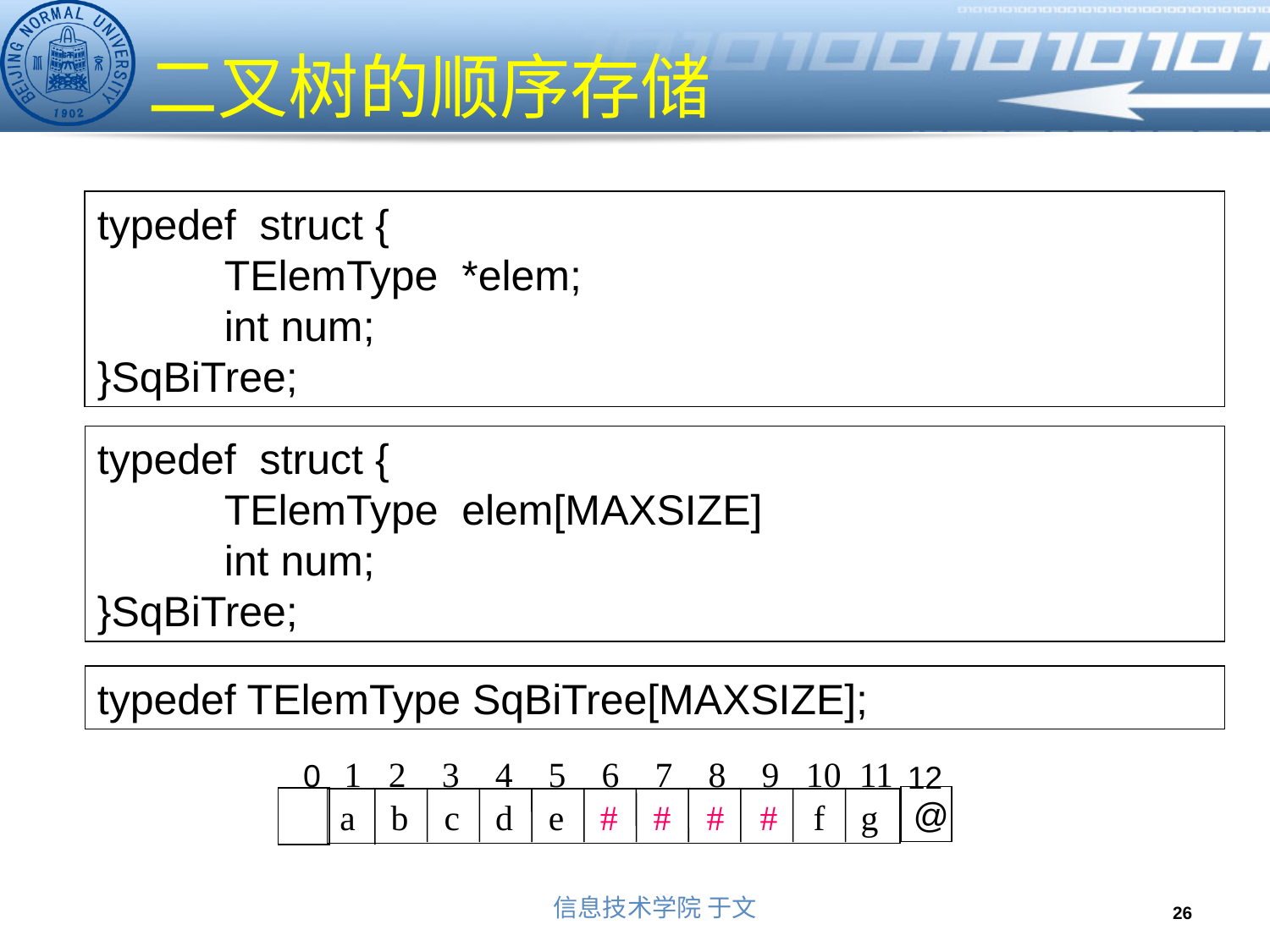

# 二叉树的顺序存储
typedef  struct {
  	TElemType  *elem;
	int num;
}SqBiTree;
typedef  struct {
 	TElemType  elem[MAXSIZE]
 	int num;
}SqBiTree;
typedef TElemType SqBiTree[MAXSIZE];
1   2    3    4    5    6    7    8    9   10  11
0
12
@

a    b    c    d    e    #    #    #    #    f    g

26